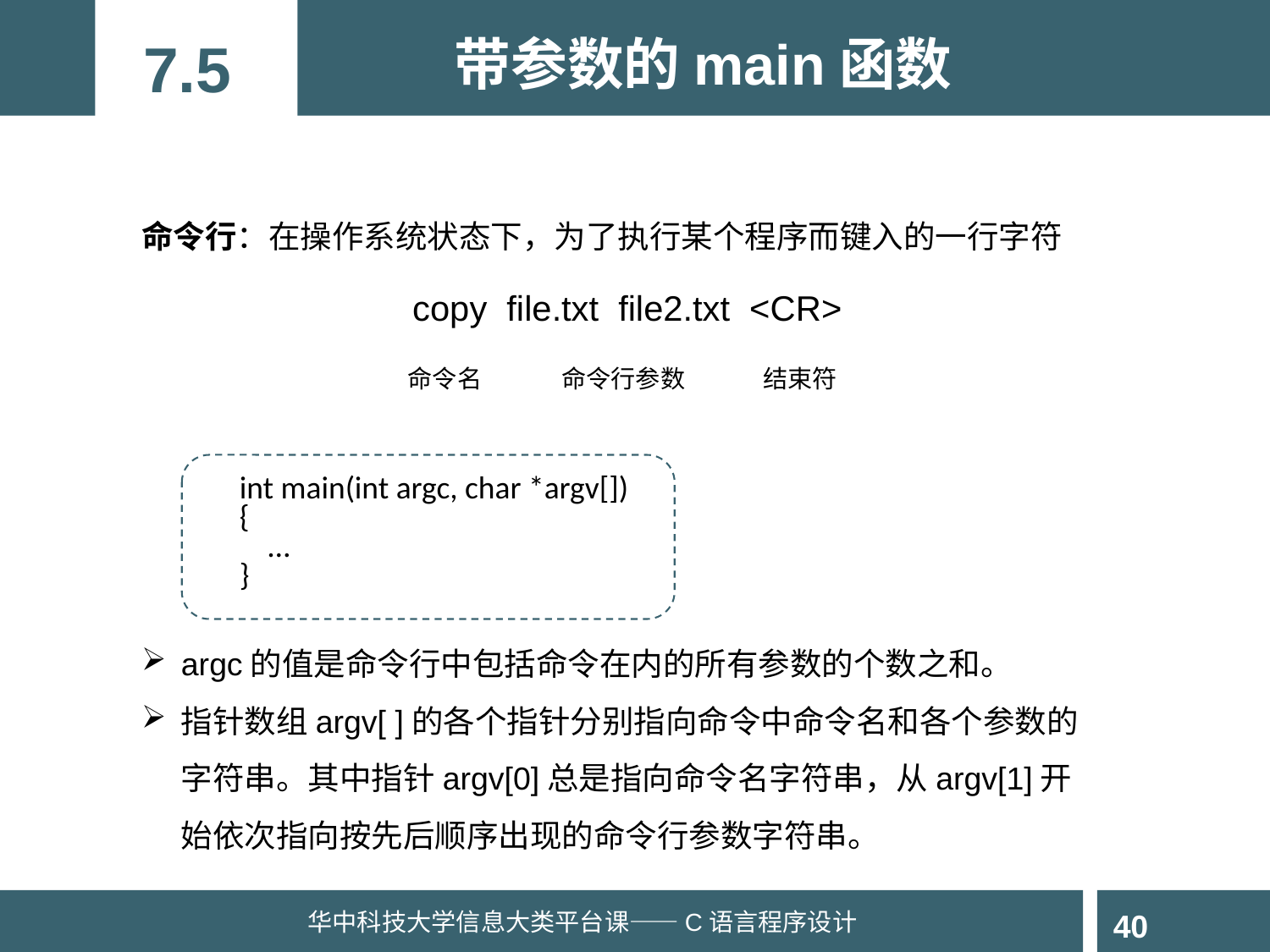

带参数的main函数
7.5
命令行：在操作系统状态下，为了执行某个程序而键入的一行字符
copy  file.txt  file2.txt  <CR>
命令名
命令行参数
结束符

 int main(int argc, char *argv[])
 {
     …
 }
argc的值是命令行中包括命令在内的所有参数的个数之和。
指针数组argv[ ]的各个指针分别指向命令中命令名和各个参数的字符串。其中指针argv[0]总是指向命令名字符串，从argv[1]开始依次指向按先后顺序出现的命令行参数字符串。